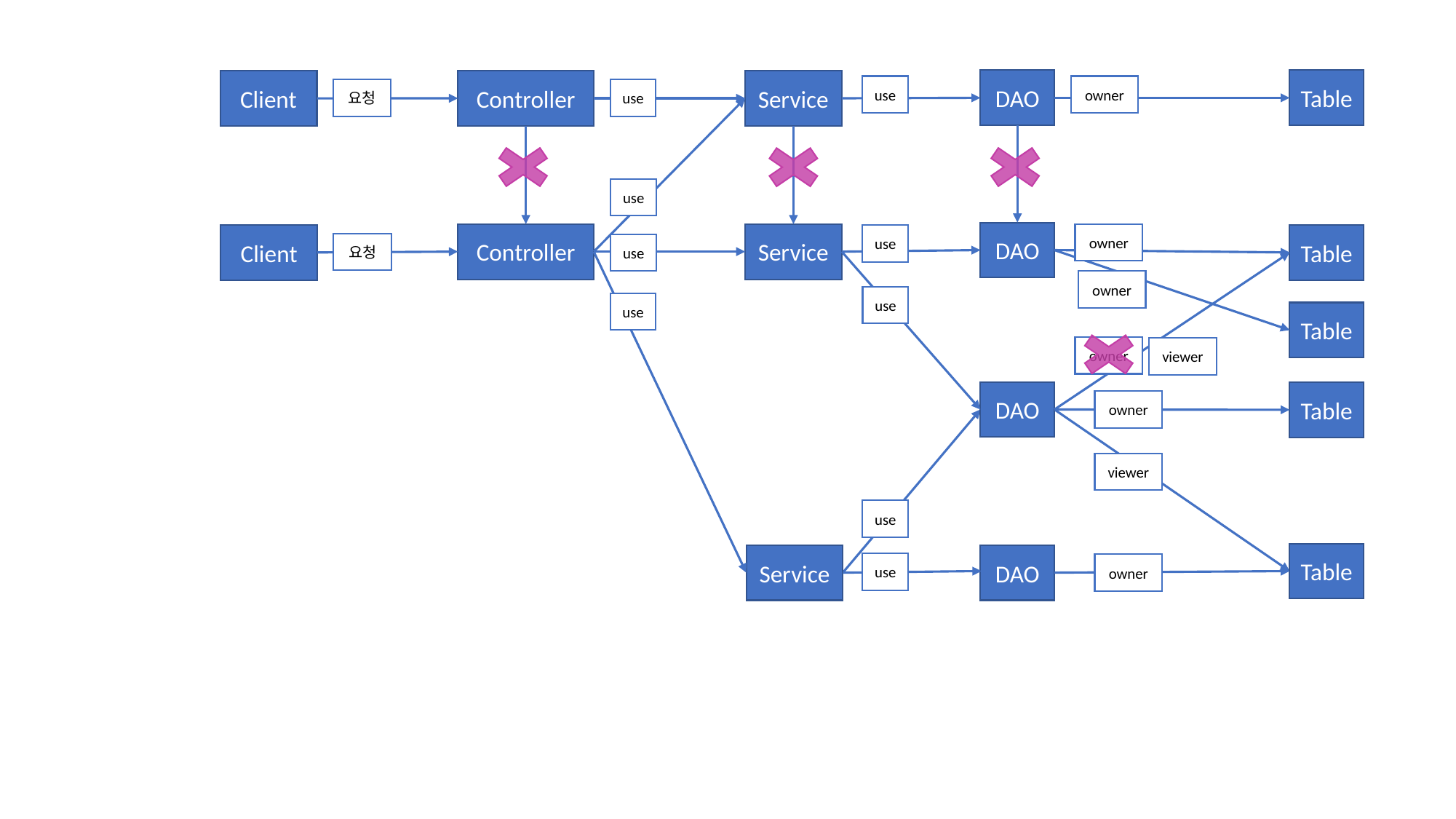

DAO
Table
Controller
Service
Client
use
owner
요청
use

use
DAO
owner
Controller
Service
use
Client
Table
요청
use
owner
use
use
Table

owner
viewer
DAO
Table
owner
viewer
use
Table
Service
DAO
use
owner